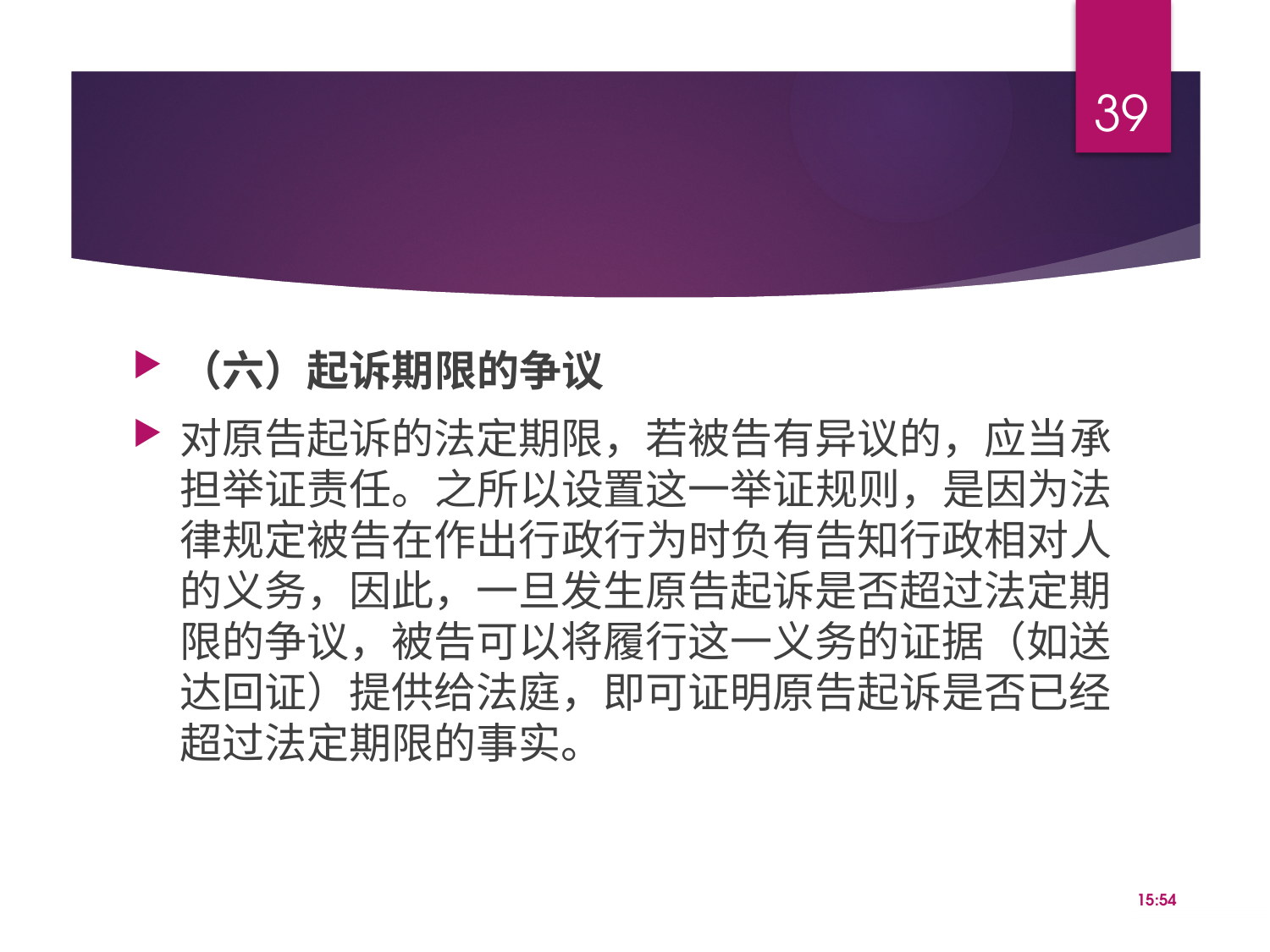

39
#
（六）起诉期限的争议
对原告起诉的法定期限，若被告有异议的，应当承担举证责任。之所以设置这一举证规则，是因为法律规定被告在作出行政行为时负有告知行政相对人的义务，因此，一旦发生原告起诉是否超过法定期限的争议，被告可以将履行这一义务的证据（如送达回证）提供给法庭，即可证明原告起诉是否已经超过法定期限的事实。
15:54